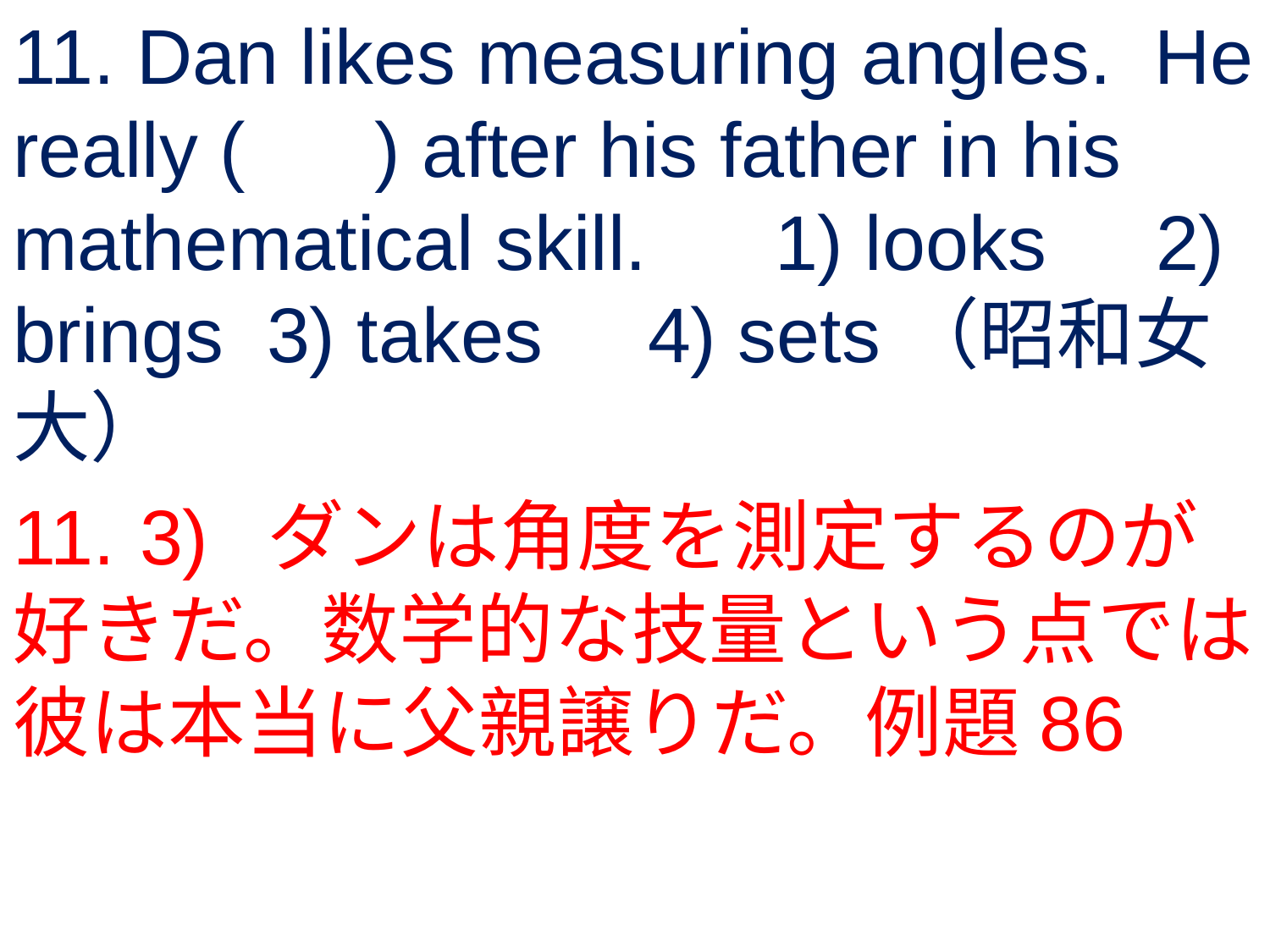

# 11. Dan likes measuring angles.  He really (      ) after his father in his mathematical skill.	1) looks	2) brings	3) takes	4) sets	（昭和女大）
11.	3) 	ダンは角度を測定するのが好きだ。数学的な技量という点では彼は本当に父親譲りだ。例題86